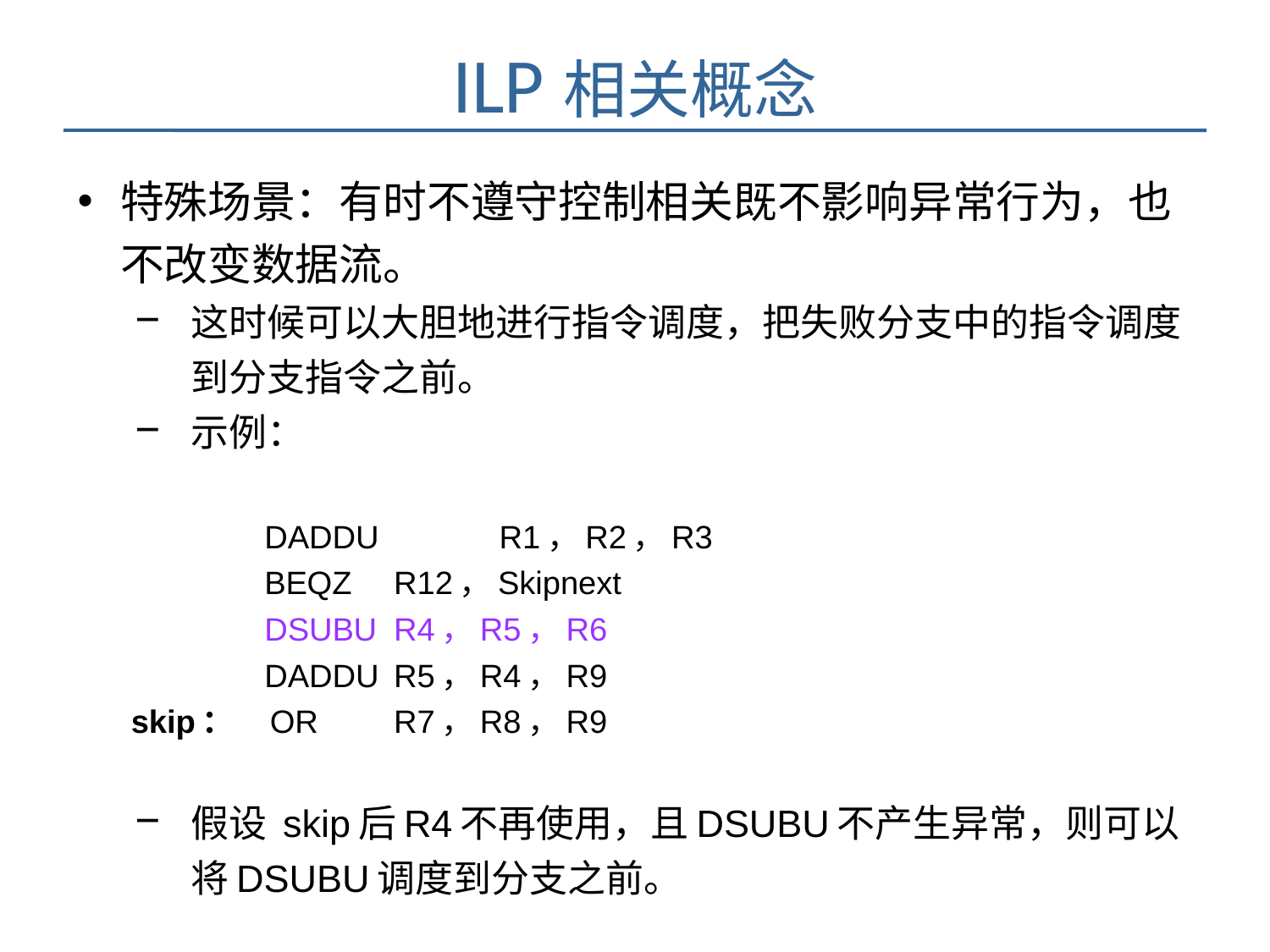

ILP相关概念
特殊场景：有时不遵守控制相关既不影响异常行为，也不改变数据流。
这时候可以大胆地进行指令调度，把失败分支中的指令调度到分支指令之前。
示例：

                     DADDU     	R1，R2，R3
                     BEQZ	R12，Skipnext
                     DSUBU	R4，R5，R6
                     DADDU	R5，R4，R9
      skip：    OR	R7，R8，R9

假设 skip后R4不再使用，且DSUBU不产生异常，则可以将DSUBU调度到分支之前。